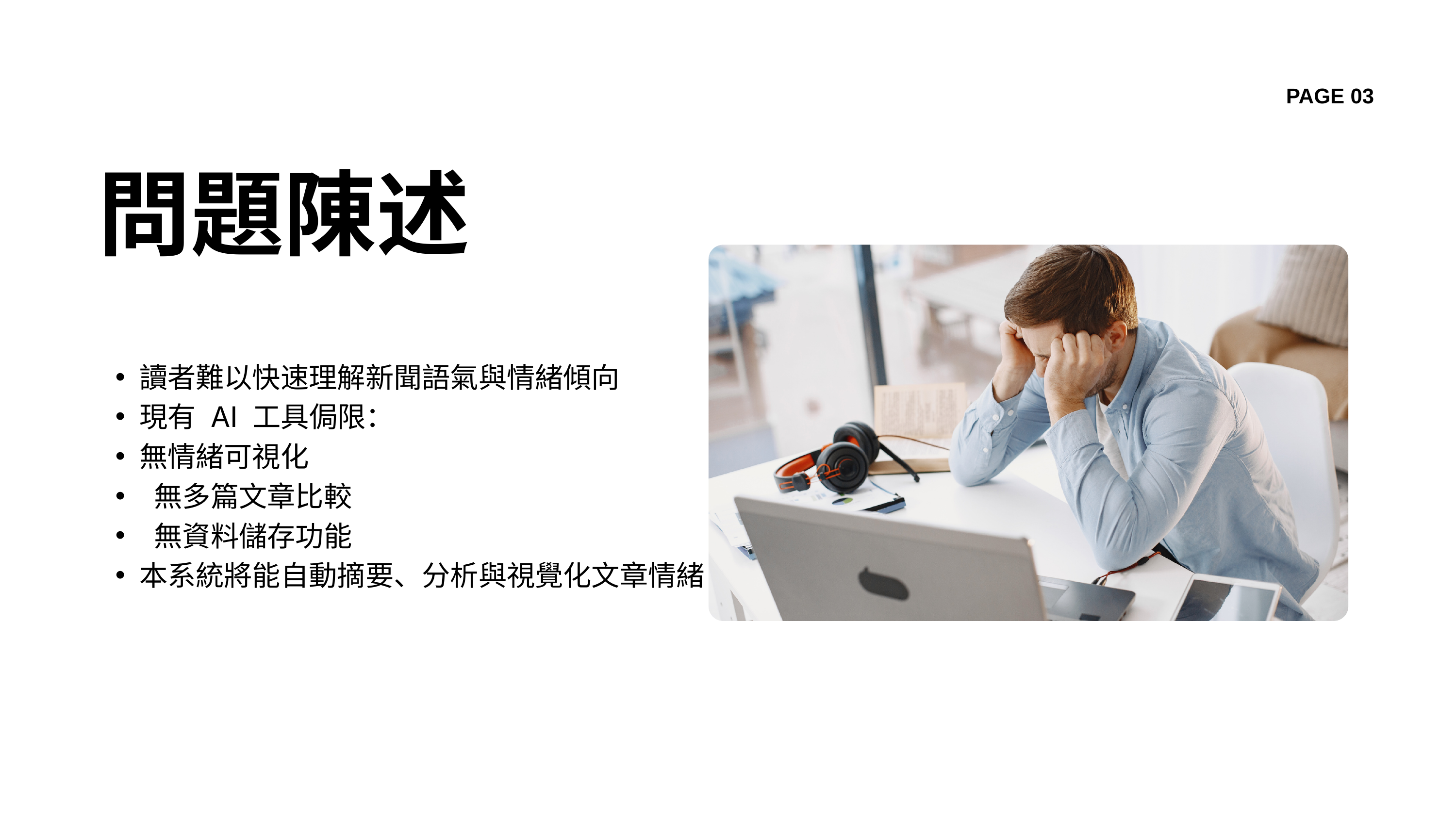

PAGE 03
問題陳述

讀者難以快速理解新聞語氣與情緒傾向
現有 AI 工具侷限：
無情緒可視化
 無多篇文章比較
 無資料儲存功能
本系統將能自動摘要、分析與視覺化文章情緒